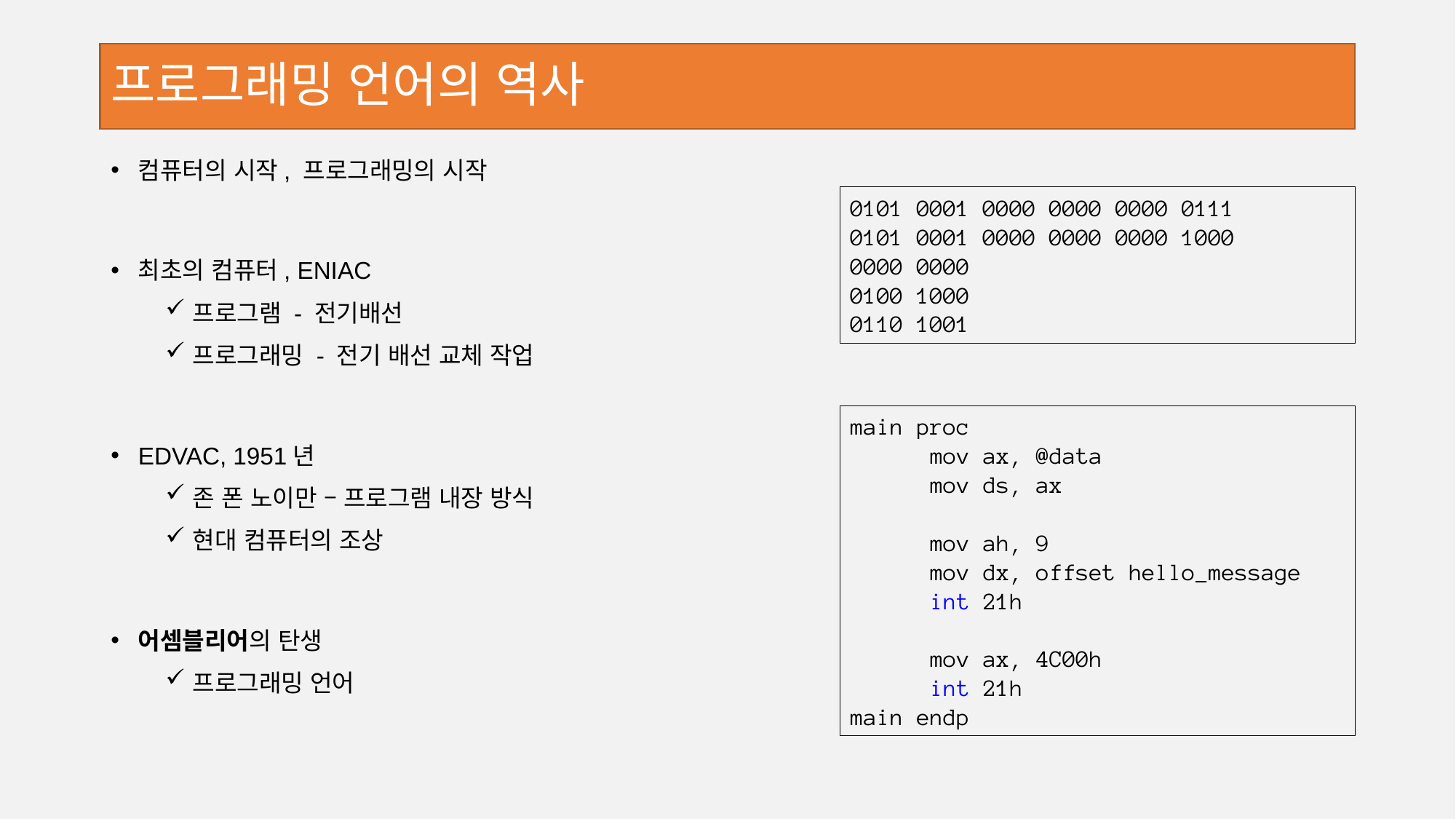

# 프로그래밍 언어의 역사
컴퓨터의 시작, 프로그래밍의 시작

최초의 컴퓨터, ENIAC
프로그램 - 전기배선
프로그래밍 - 전기 배선 교체 작업

EDVAC, 1951년
존 폰 노이만 – 프로그램 내장 방식
현대 컴퓨터의 조상

어셈블리어의 탄생
프로그래밍 언어
0101 0001 0000 0000 0000 0111
0101 0001 0000 0000 0000 1000
0000 0000
0100 1000
0110 1001
main proc
      mov ax, @data
      mov ds, ax

      mov ah, 9
      mov dx, offset hello_message
      int 21h

      mov ax, 4C00h
      int 21h
main endp